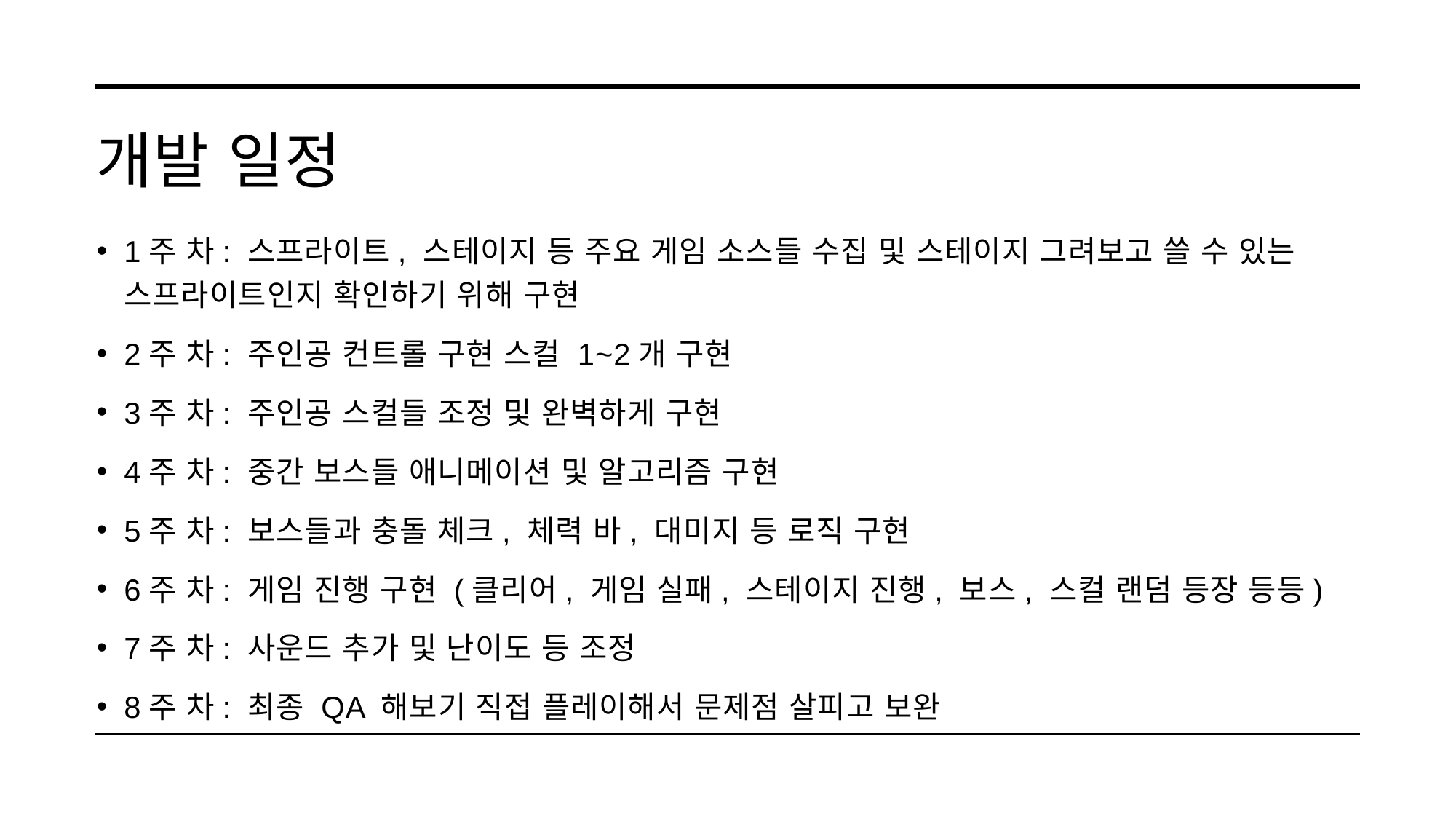

# 개발 일정
1주 차: 스프라이트, 스테이지 등 주요 게임 소스들 수집 및 스테이지 그려보고 쓸 수 있는 스프라이트인지 확인하기 위해 구현
2주 차: 주인공 컨트롤 구현 스컬 1~2개 구현
3주 차: 주인공 스컬들 조정 및 완벽하게 구현
4주 차: 중간 보스들 애니메이션 및 알고리즘 구현
5주 차: 보스들과 충돌 체크, 체력 바, 대미지 등 로직 구현
6주 차: 게임 진행 구현 (클리어, 게임 실패, 스테이지 진행, 보스, 스컬 랜덤 등장 등등)
7주 차: 사운드 추가 및 난이도 등 조정
8주 차: 최종 QA 해보기 직접 플레이해서 문제점 살피고 보완